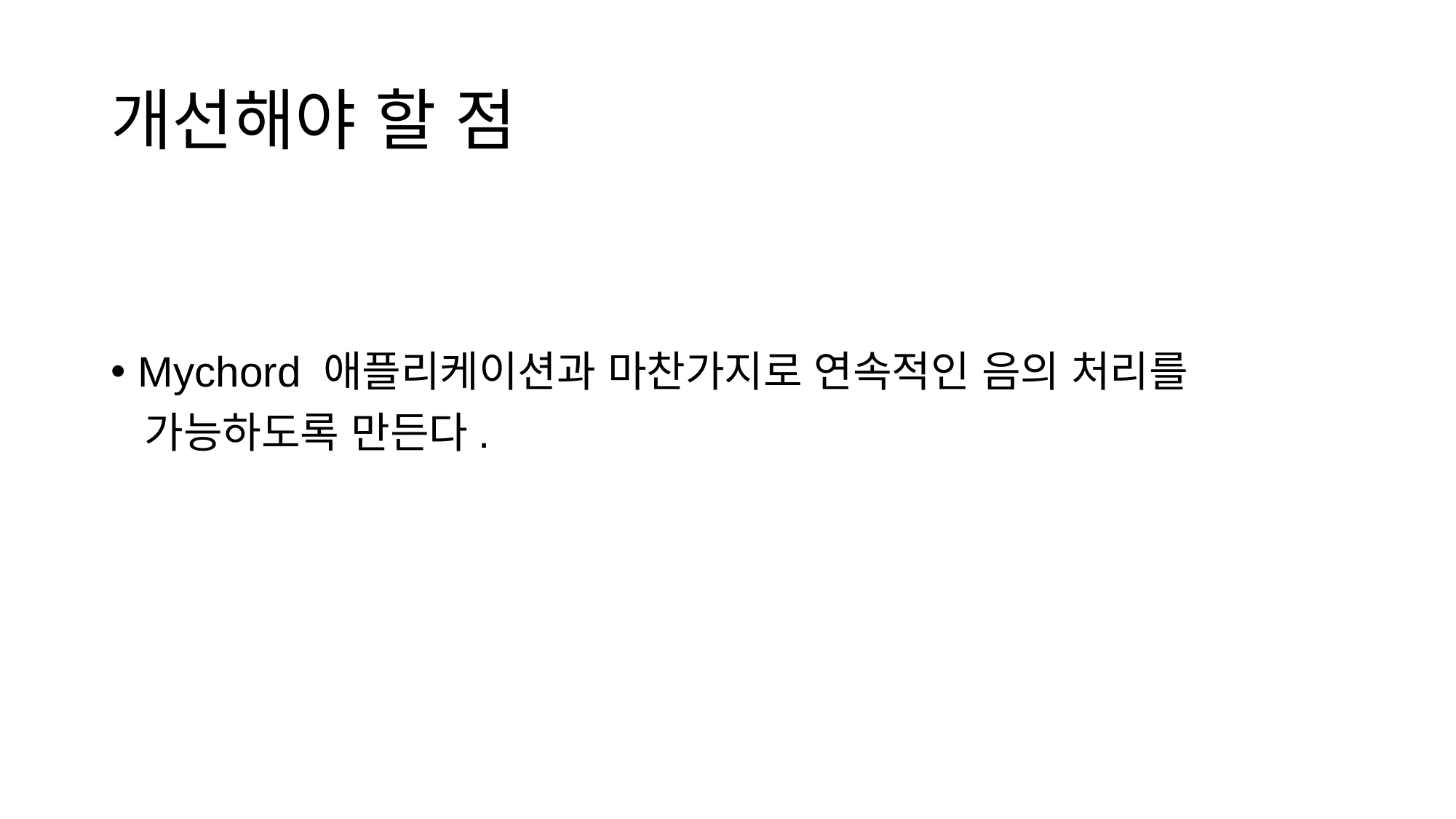

# 개선해야 할 점

Mychord 애플리케이션과 마찬가지로 연속적인 음의 처리를
  가능하도록 만든다.